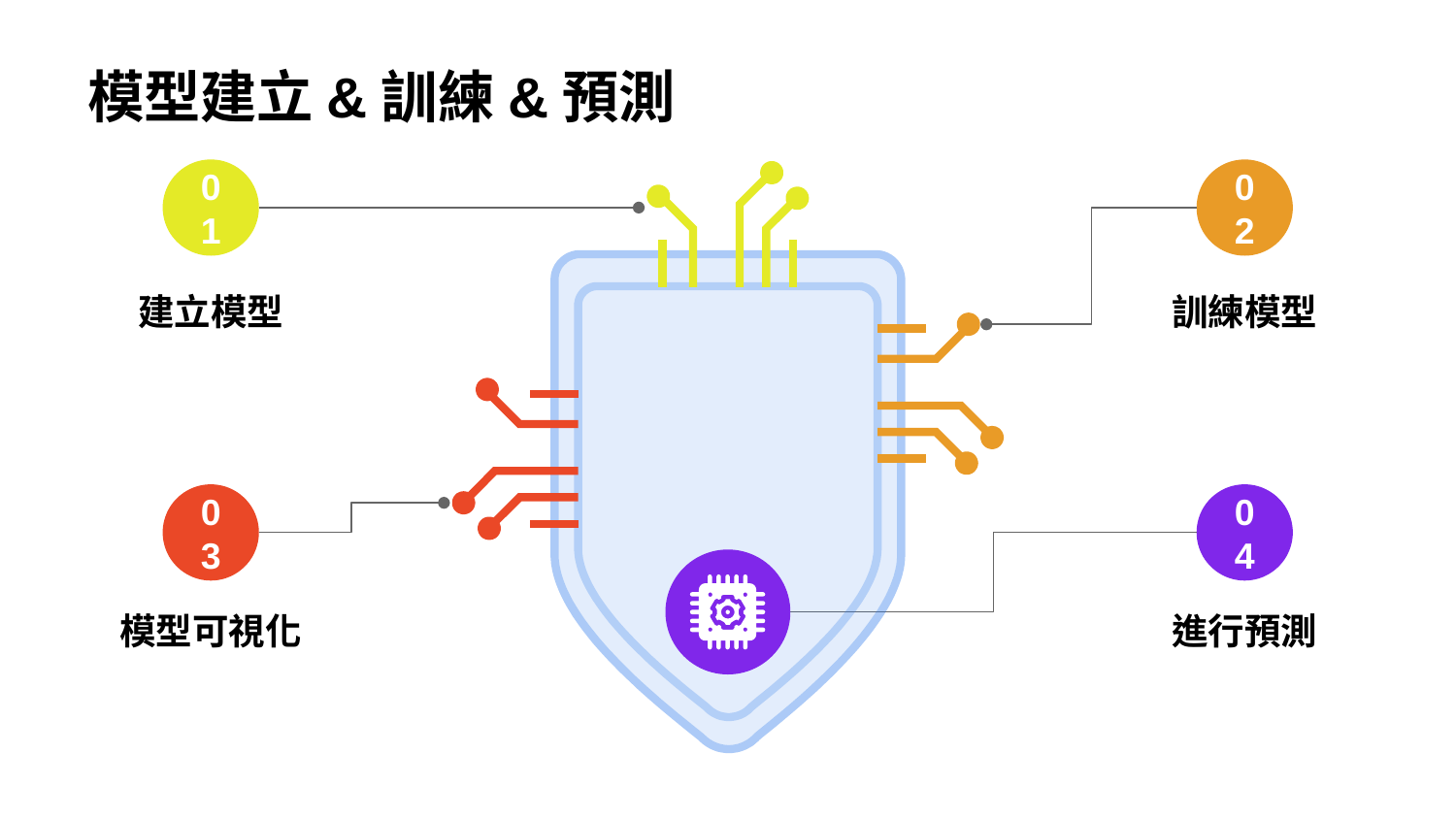

# 模型建立&訓練&預測
01
建立模型

02
訓練模型

03
模型可視化

04
進行預測